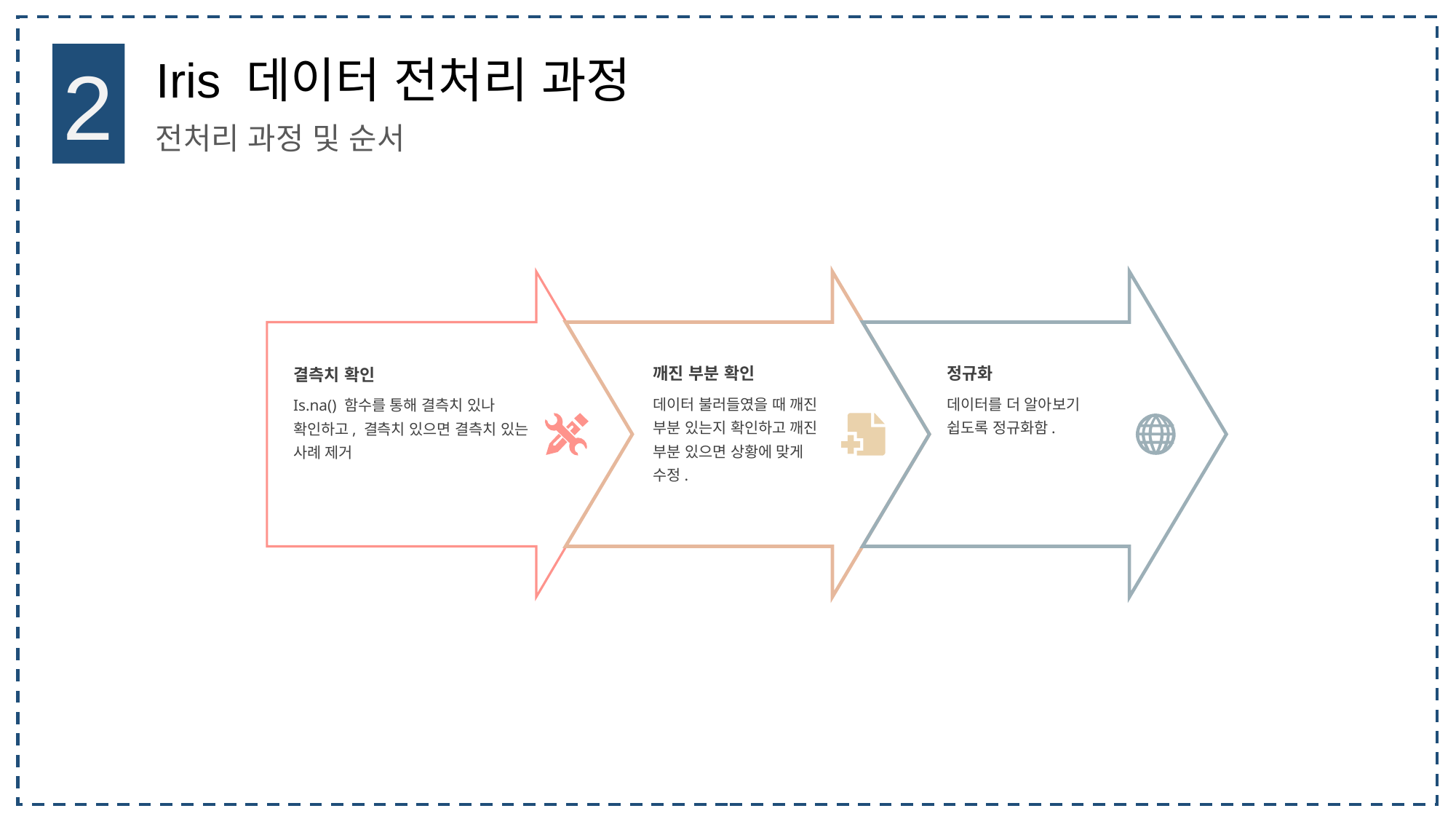

2
Iris 데이터 전처리 과정
전처리 과정 및 순서

결측치 확인
Is.na() 함수를 통해 결측치 있나 확인하고, 결측치 있으면 결측치 있는 사례 제거

깨진 부분 확인
데이터 불러들였을 때 깨진 부분 있는지 확인하고 깨진 부분 있으면 상황에 맞게 수정.

정규화
데이터를 더 알아보기 쉽도록 정규화함.